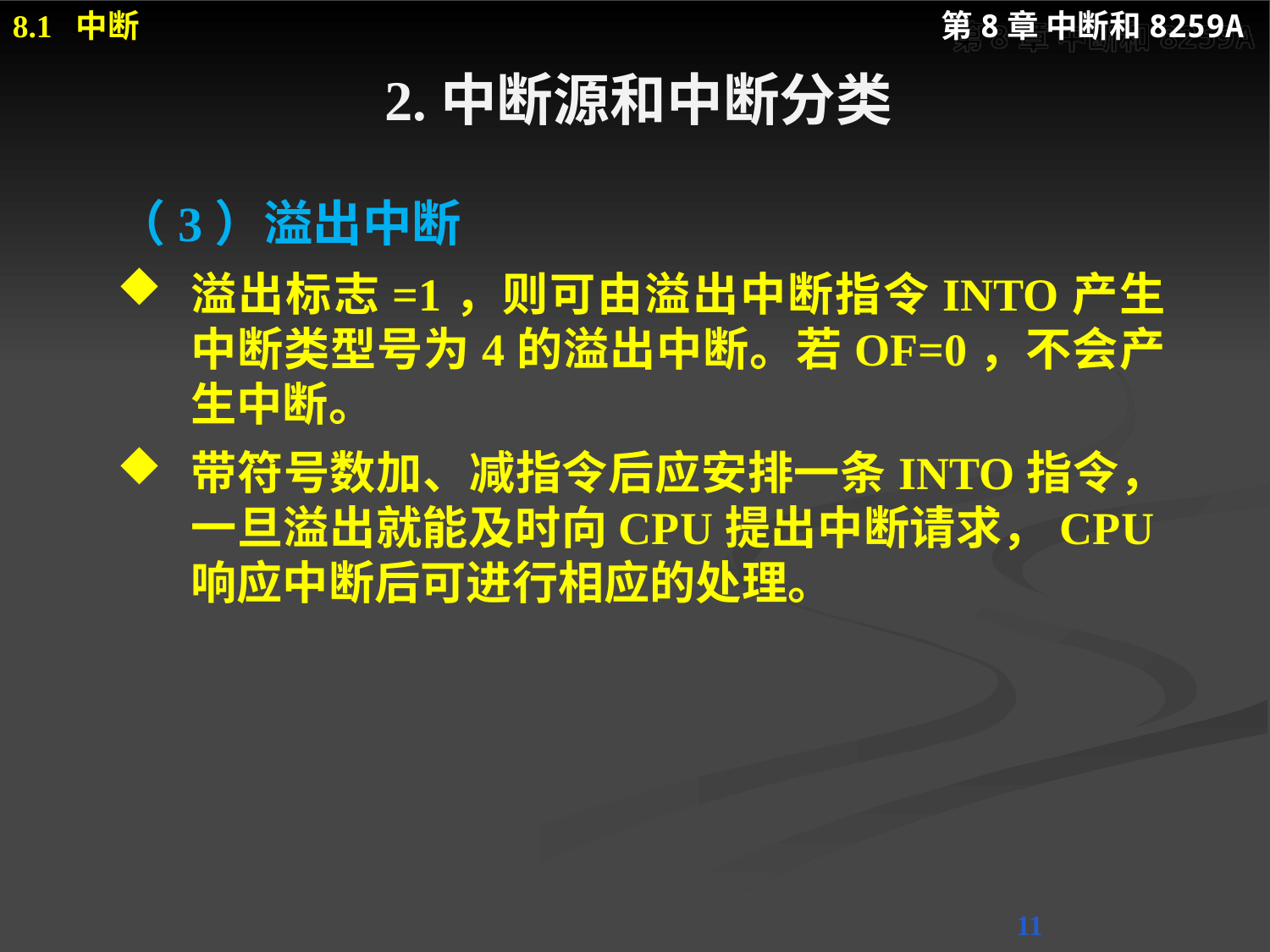

# 2.中断源和中断分类
（3）溢出中断
溢出标志=1，则可由溢出中断指令INTO产生中断类型号为4的溢出中断。若OF=0，不会产生中断。
带符号数加、减指令后应安排一条INTO指令，一旦溢出就能及时向CPU提出中断请求，CPU响应中断后可进行相应的处理。